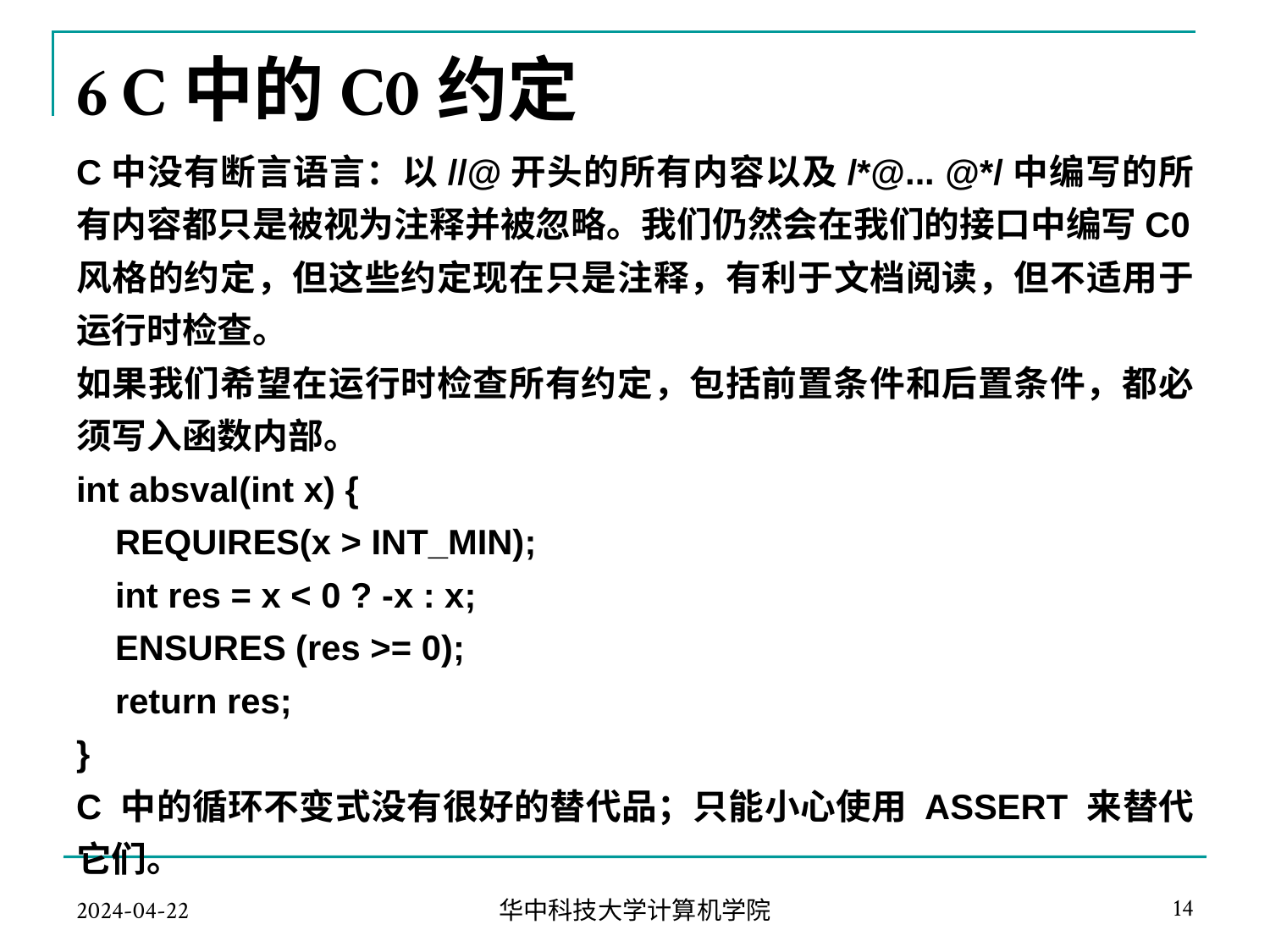

# 6 C中的C0约定
C中没有断言语言：以//@开头的所有内容以及/*@... @*/中编写的所有内容都只是被视为注释并被忽略。我们仍然会在我们的接口中编写C0风格的约定，但这些约定现在只是注释，有利于文档阅读，但不适用于运行时检查。
如果我们希望在运行时检查所有约定，包括前置条件和后置条件，都必须写入函数内部。
int absval(int x) {
    REQUIRES(x > INT_MIN);
    int res = x < 0 ? -x : x;
    ENSURES (res >= 0);
    return res;
}
C 中的循环不变式没有很好的替代品；只能小心使用 ASSERT 来替代它们。
2024-04-22
14
华中科技大学计算机学院